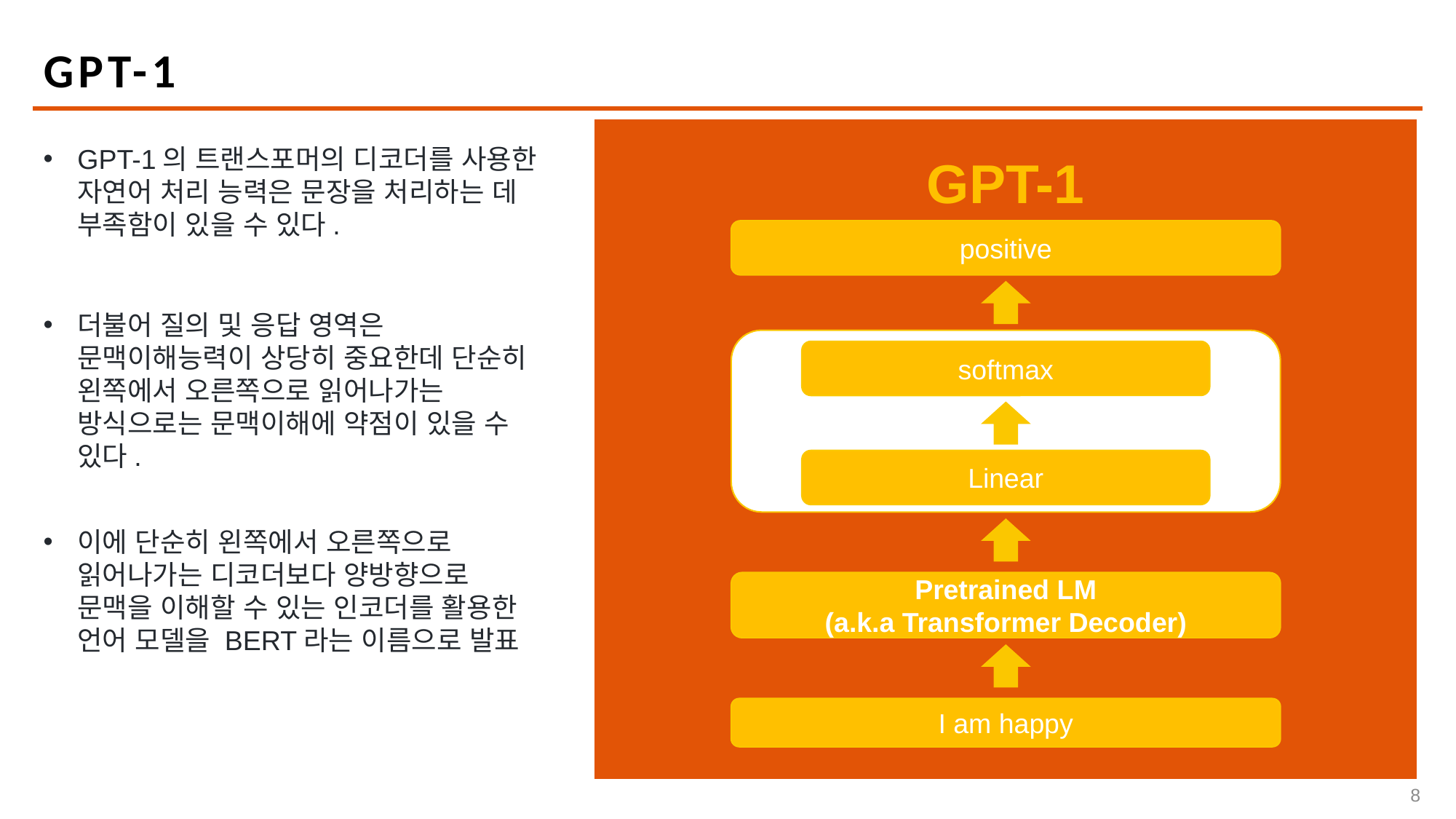

# gpt-1

GPT-1의 트랜스포머의 디코더를 사용한 자연어 처리 능력은 문장을 처리하는 데 부족함이 있을 수 있다.
GPT-1
positive

더불어 질의 및 응답 영역은 문맥이해능력이 상당히 중요한데 단순히 왼쪽에서 오른쪽으로 읽어나가는 방식으로는 문맥이해에 약점이 있을 수 있다.

softmax

Linear

이에 단순히 왼쪽에서 오른쪽으로 읽어나가는 디코더보다 양방향으로 문맥을 이해할 수 있는 인코더를 활용한 언어 모델을 BERT라는 이름으로 발표
Pretrained LM
(a.k.a Transformer Decoder)

I am happy
8